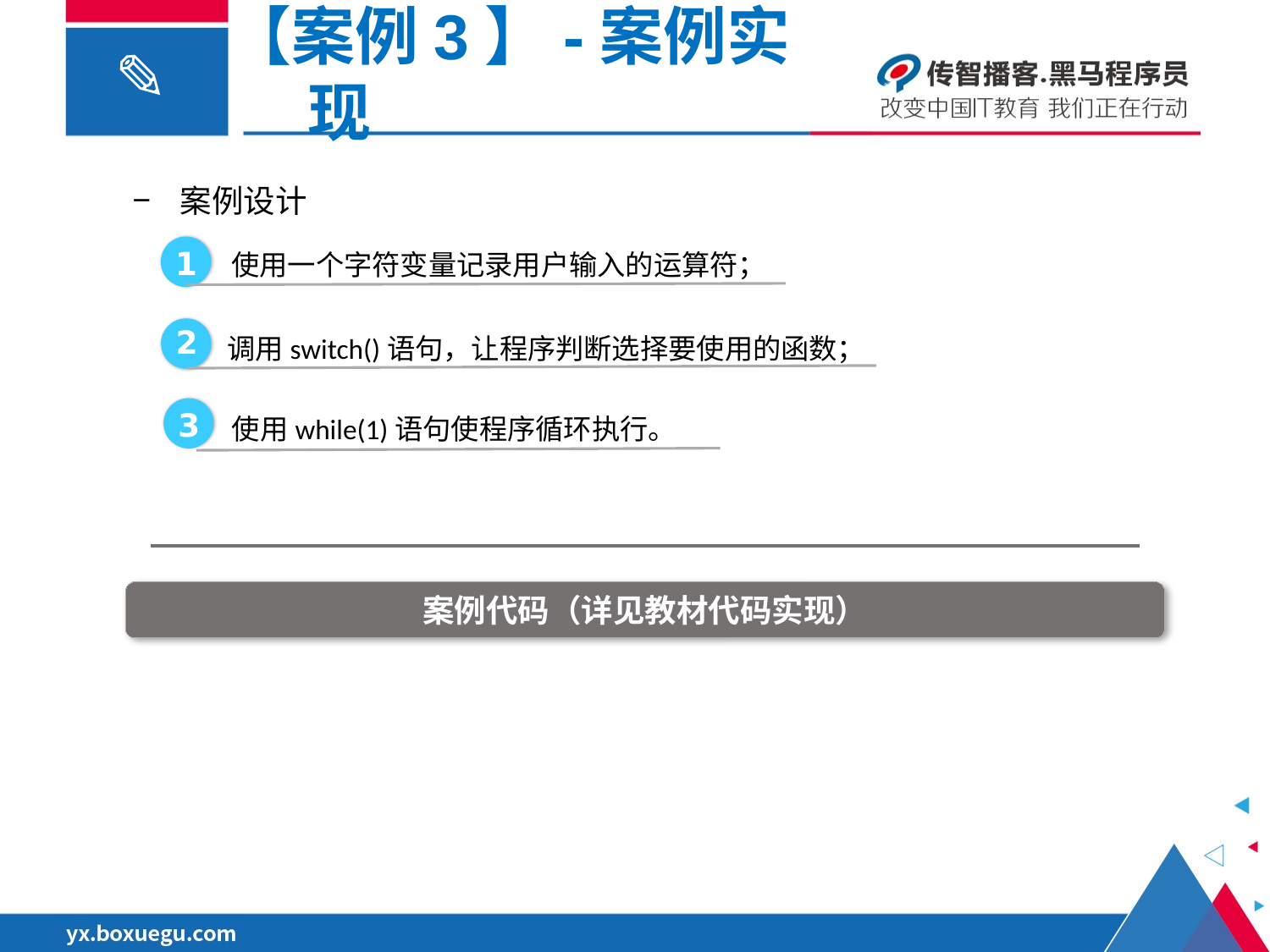

【案例3】-案例实现
案例设计
使用一个字符变量记录用户输入的运算符；

1
调用switch()语句，让程序判断选择要使用的函数；
2

使用while(1)语句使程序循环执行。

3
案例代码（详见教材代码实现）